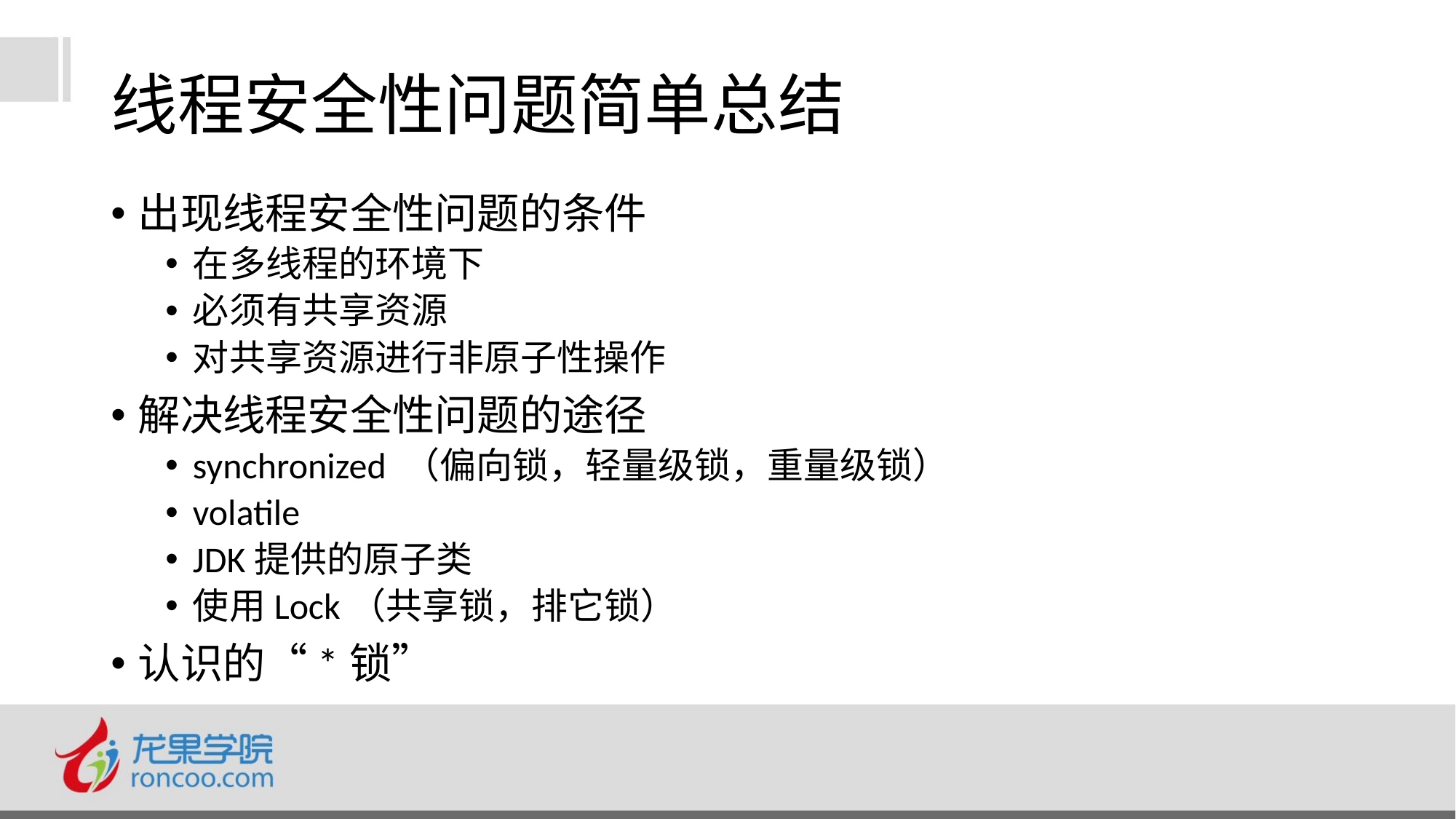

# 线程安全性问题简单总结
出现线程安全性问题的条件
在多线程的环境下
必须有共享资源
对共享资源进行非原子性操作
解决线程安全性问题的途径
synchronized （偏向锁，轻量级锁，重量级锁）
volatile
JDK提供的原子类
使用Lock（共享锁，排它锁）
认识的“*锁”